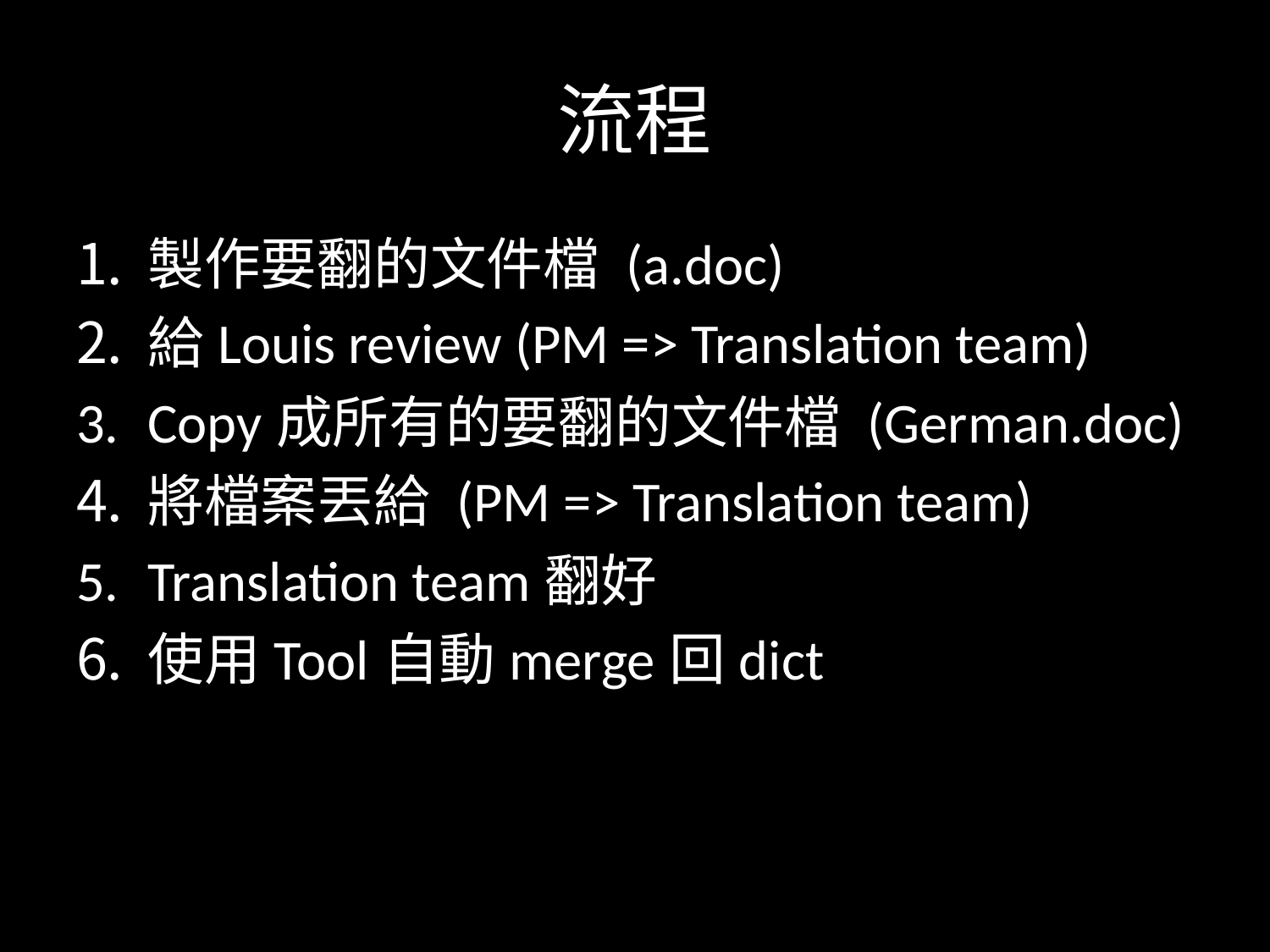

# 流程
製作要翻的文件檔 (a.doc)
給Louis review (PM => Translation team)
Copy成所有的要翻的文件檔 (German.doc)
將檔案丟給 (PM => Translation team)
Translation team翻好
使用Tool自動merge回dict